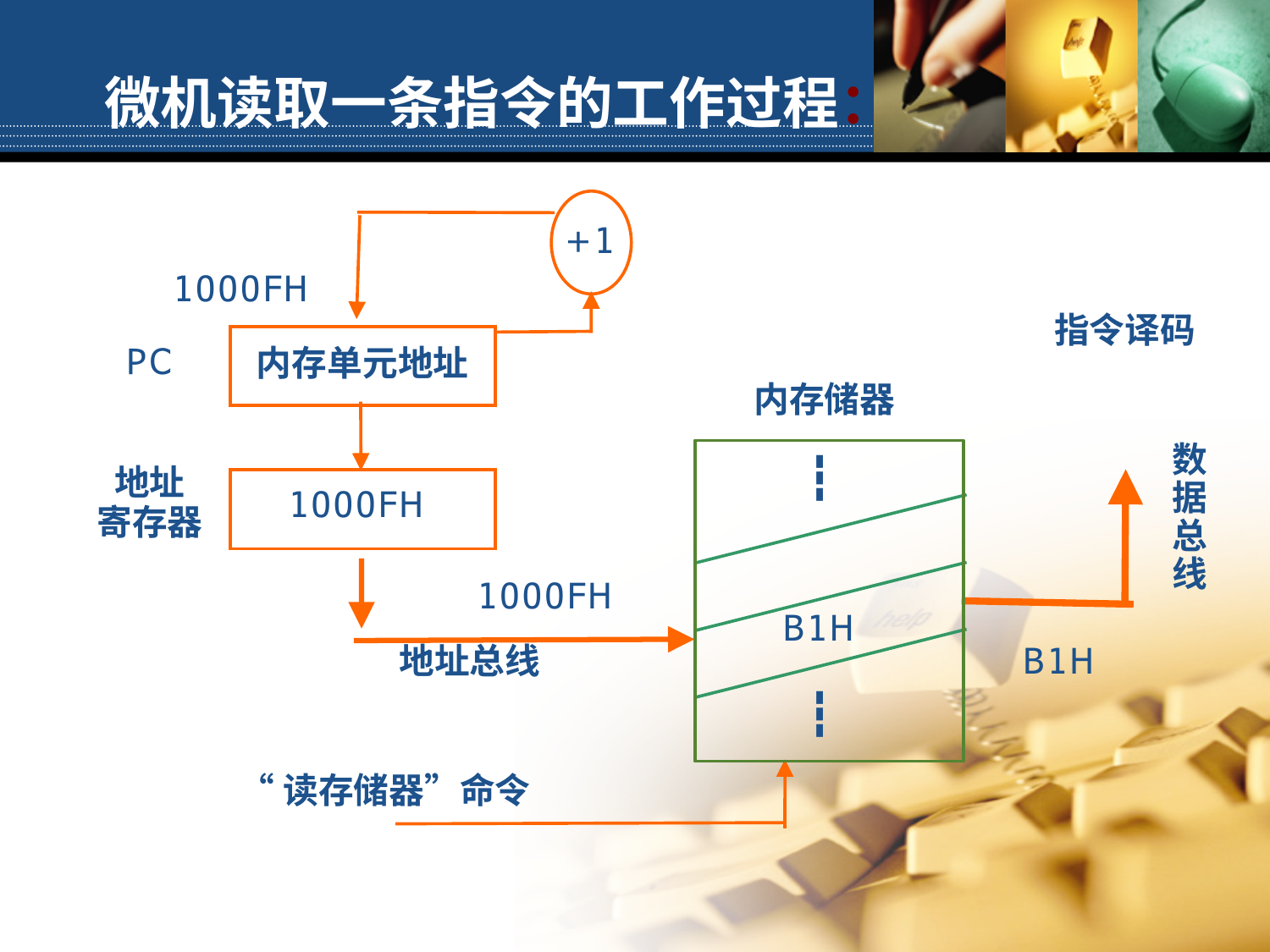

微机读取一条指令的工作过程：

+1

1000FH

指令译码

内存单元地址
PC
内存储器

┇

B1H

┇

数据总线
地址
寄存器

1000FH

1000FH

地址总线
B1H

“读存储器”命令